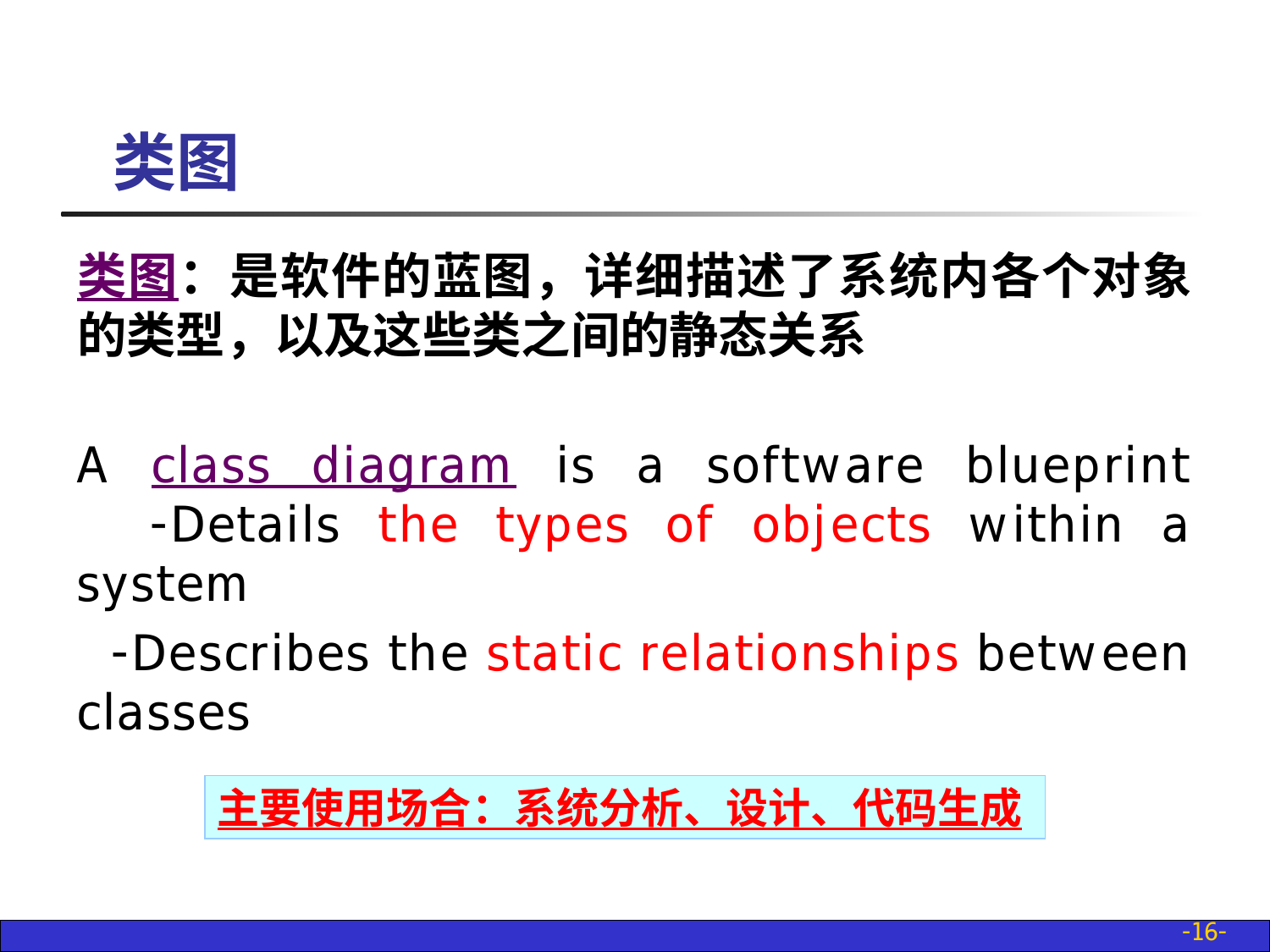

类图
类图：是软件的蓝图，详细描述了系统内各个对象的类型，以及这些类之间的静态关系
A class diagram is a software blueprint
  -Details the types of objects within a system
  -Describes the static relationships between classes
主要使用场合：系统分析、设计、代码生成
-16-